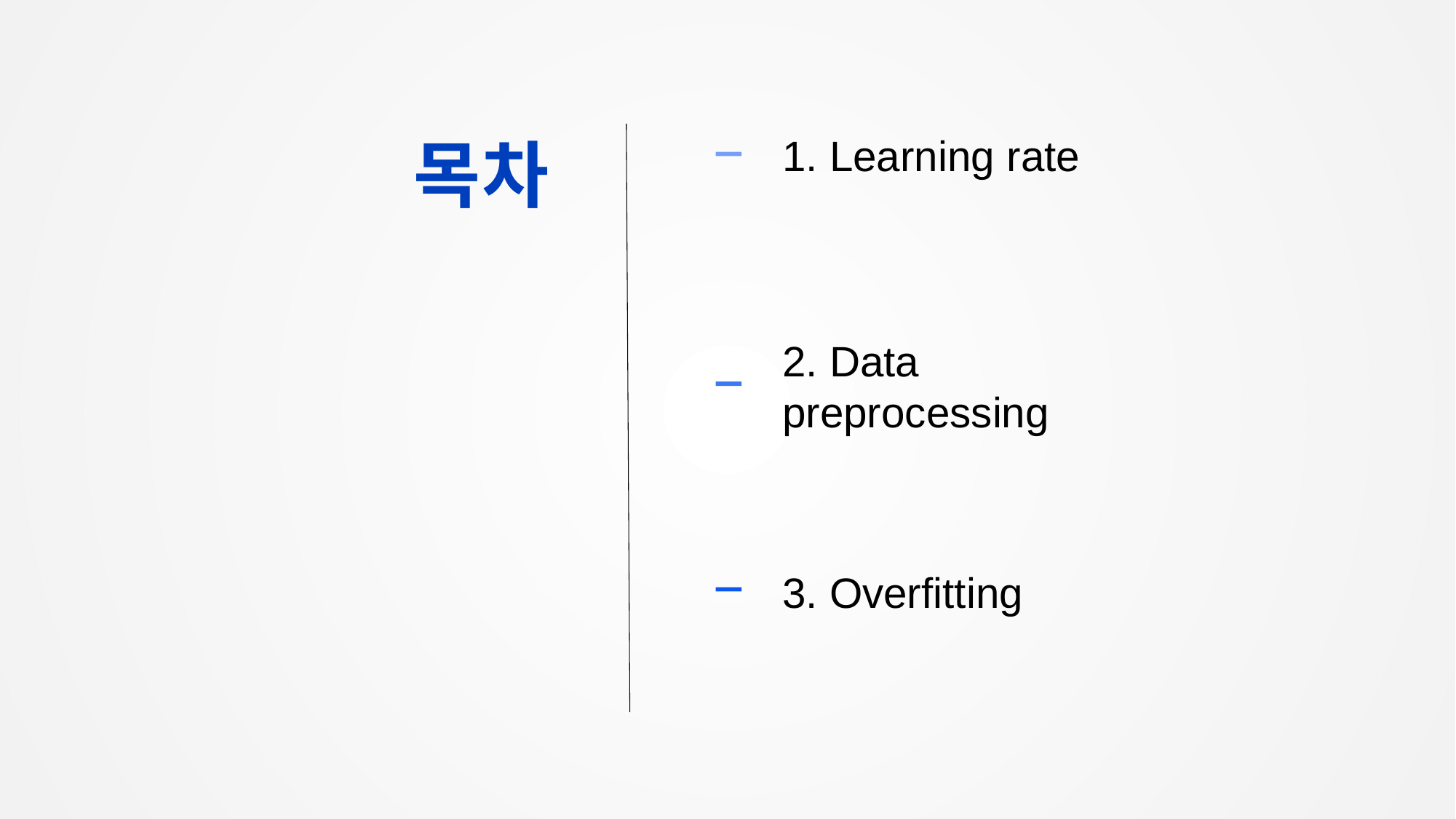

1. Learning rate
목차

2. Data preprocessing

3. Overfitting